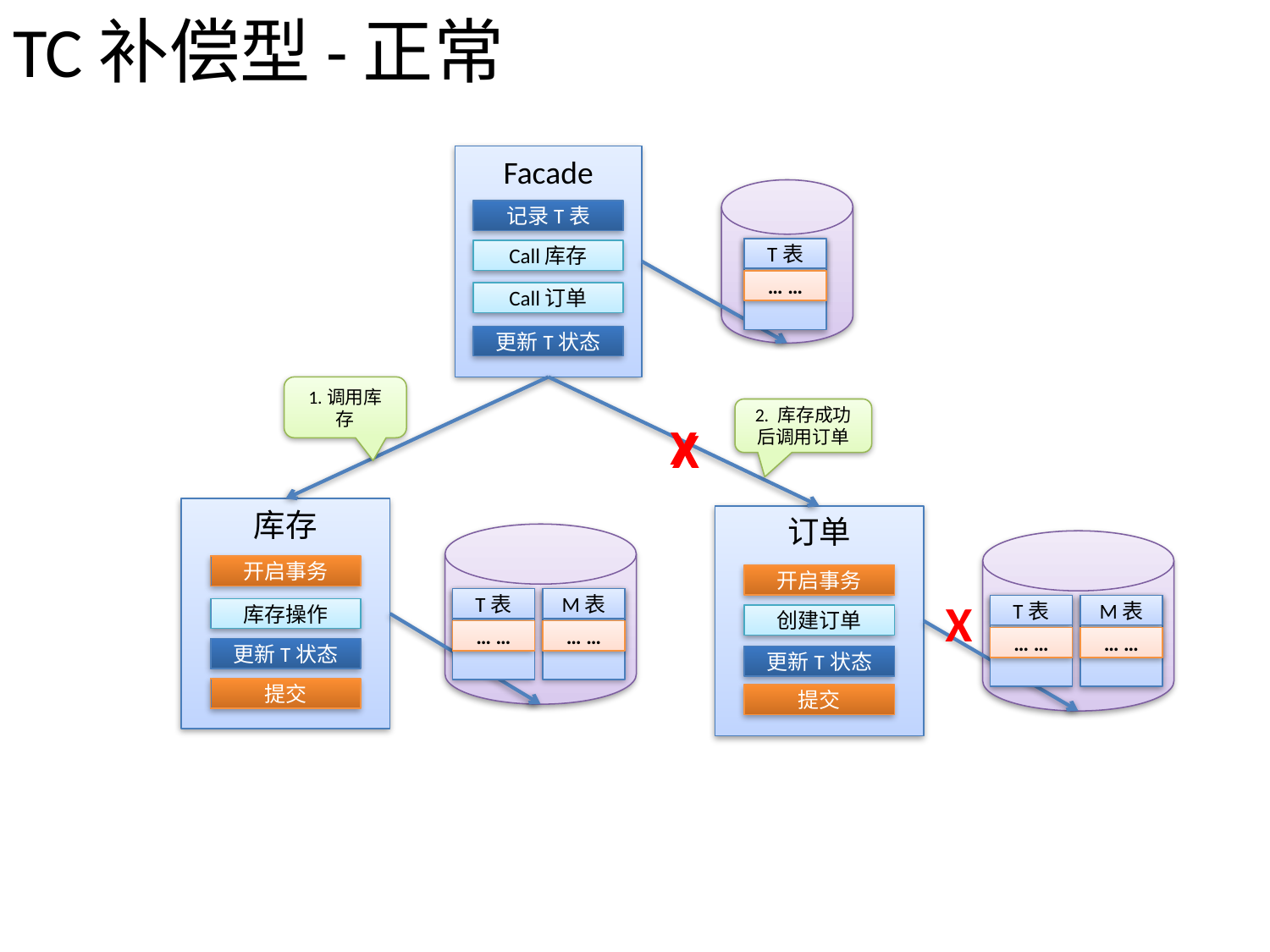

TC补偿型-正常
Facade

记录T表
T表

Call库存
… …
Call订单
更新T状态
1.调用库存
2. 库存成功后调用订单
X
X
库存
订单

开启事务
开启事务
X
T表
M表

T表
M表

库存操作
创建订单
… …
… …
… …
… …
更新T状态
更新T状态
提交
提交